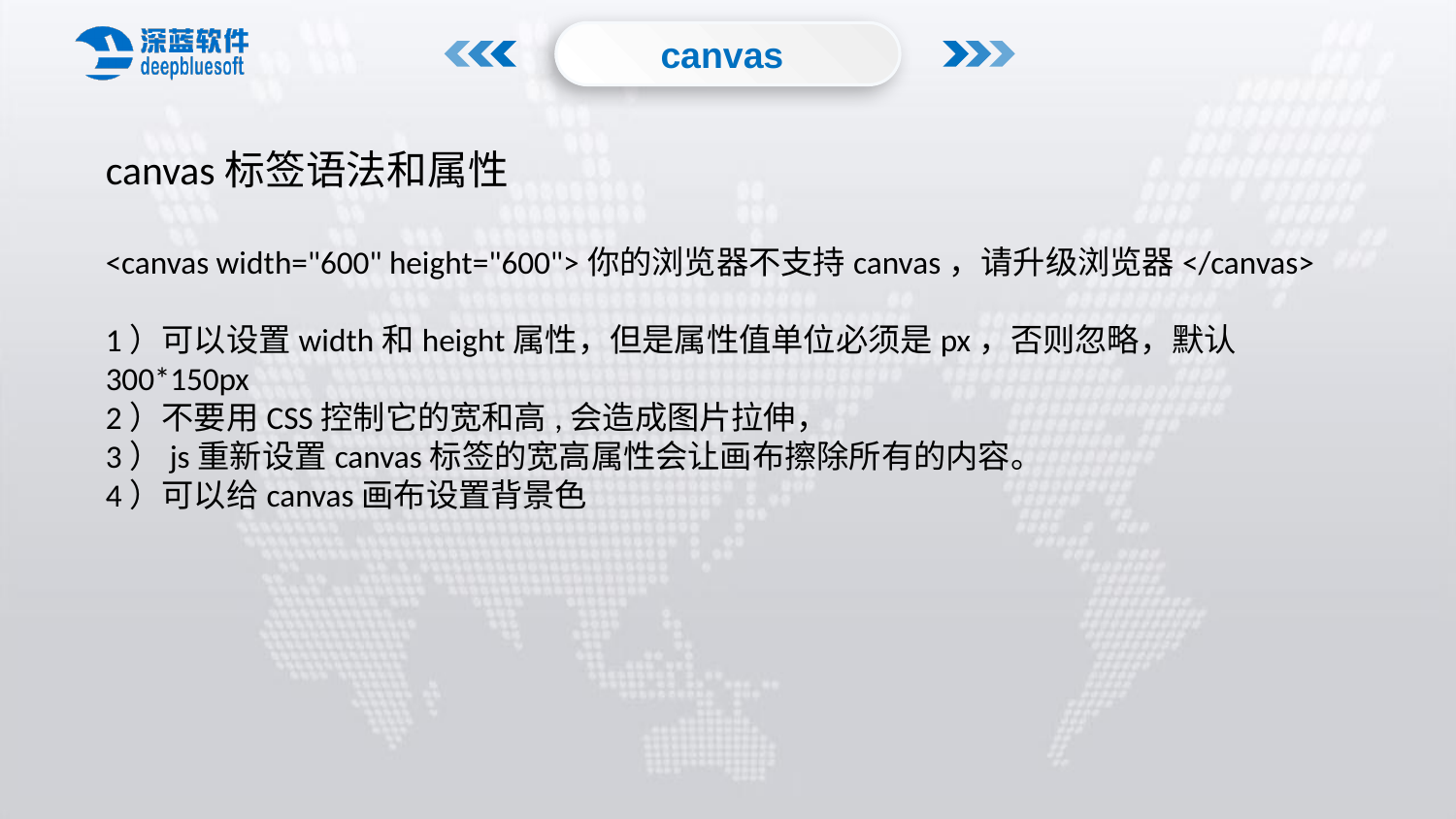

canvas

canvas标签语法和属性

<canvas width="600" height="600">你的浏览器不支持canvas，请升级浏览器</canvas>

1）可以设置width和height属性，但是属性值单位必须是px，否则忽略，默认300*150px
2）不要用CSS控制它的宽和高,会造成图片拉伸，
3）js重新设置canvas标签的宽高属性会让画布擦除所有的内容。
4）可以给canvas画布设置背景色